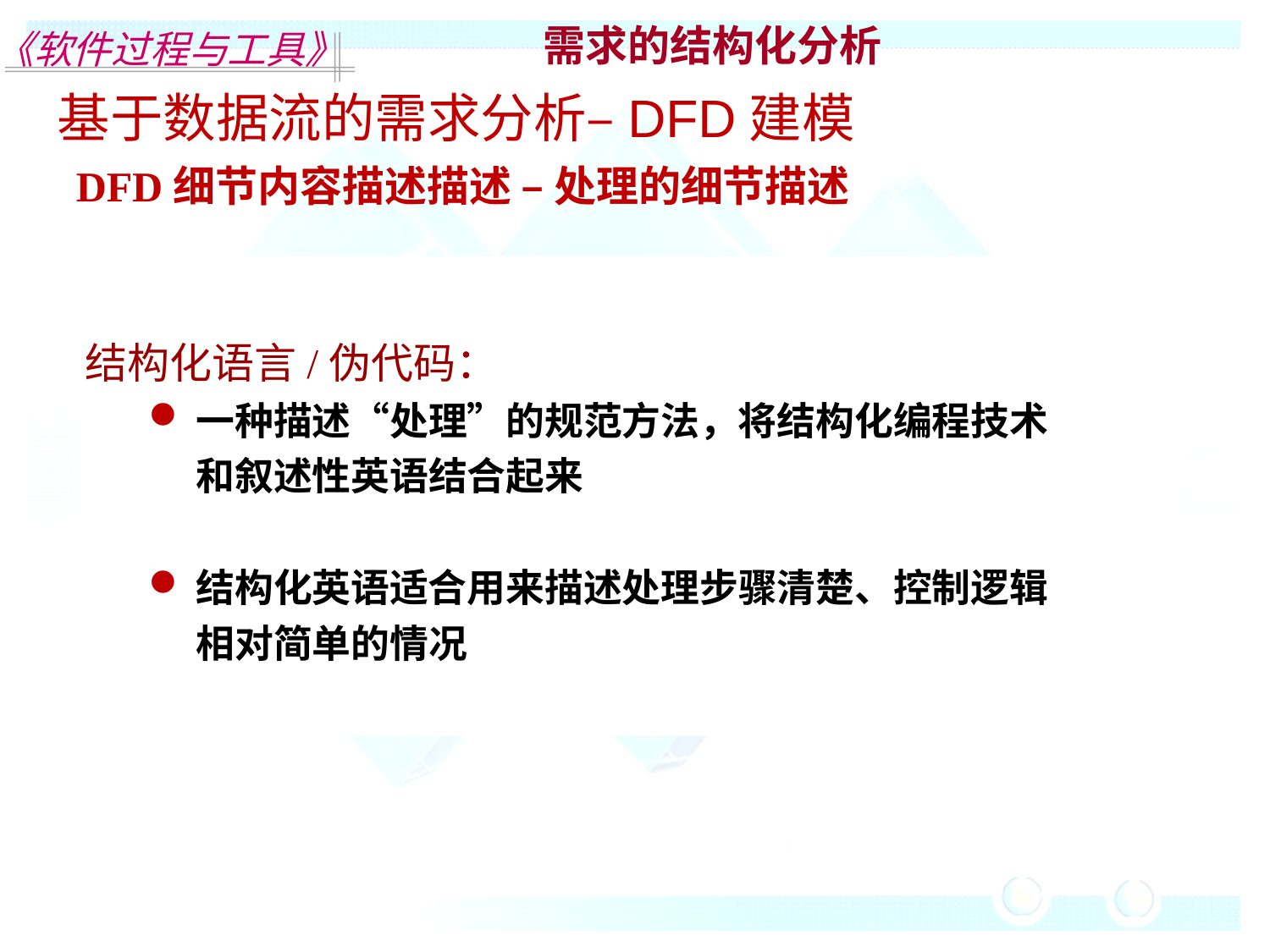

需求的结构化分析
基于数据流的需求分析–DFD建模
DFD细节内容描述描述 – 处理的细节描述
结构化语言/伪代码：
一种描述“处理”的规范方法，将结构化编程技术
和叙述性英语结合起来

结构化英语适合用来描述处理步骤清楚、控制逻辑
相对简单的情况